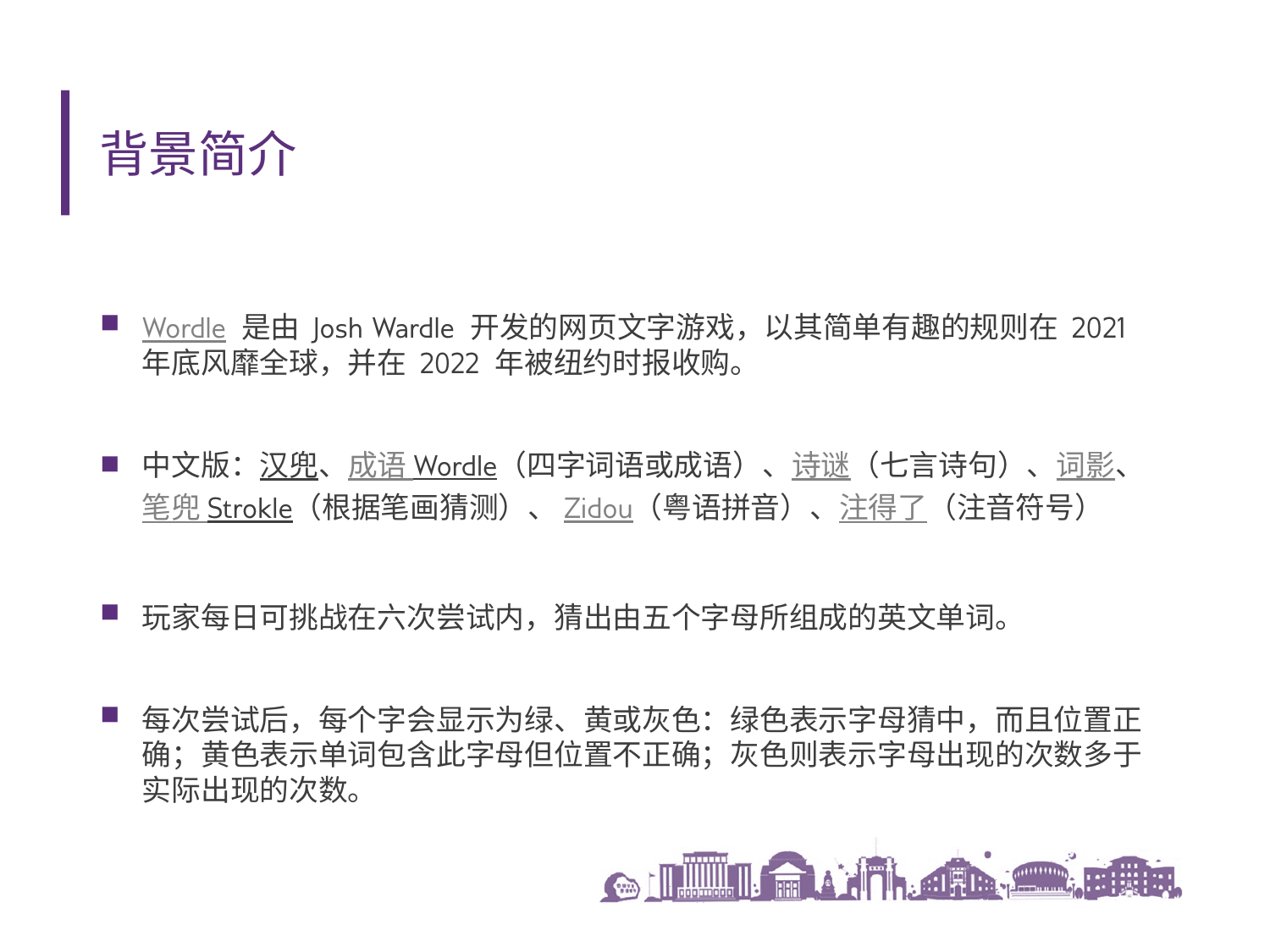

# 背景简介
Wordle 是由 Josh Wardle 开发的网页文字游戏，以其简单有趣的规则在 2021 年底风靡全球，并在 2022 年被纽约时报收购。

中文版：汉兜、成语 Wordle（四字词语或成语）、诗谜（七言诗句）、词影、笔兜 Strokle（根据笔画猜测）、Zidou（粤语拼音）、注得了（注音符号）

玩家每日可挑战在六次尝试内，猜出由五个字母所组成的英文单词。

每次尝试后，每个字会显示为绿、黄或灰色：绿色表示字母猜中，而且位置正确；黄色表示单词包含此字母但位置不正确；灰色则表示字母出现的次数多于实际出现的次数。